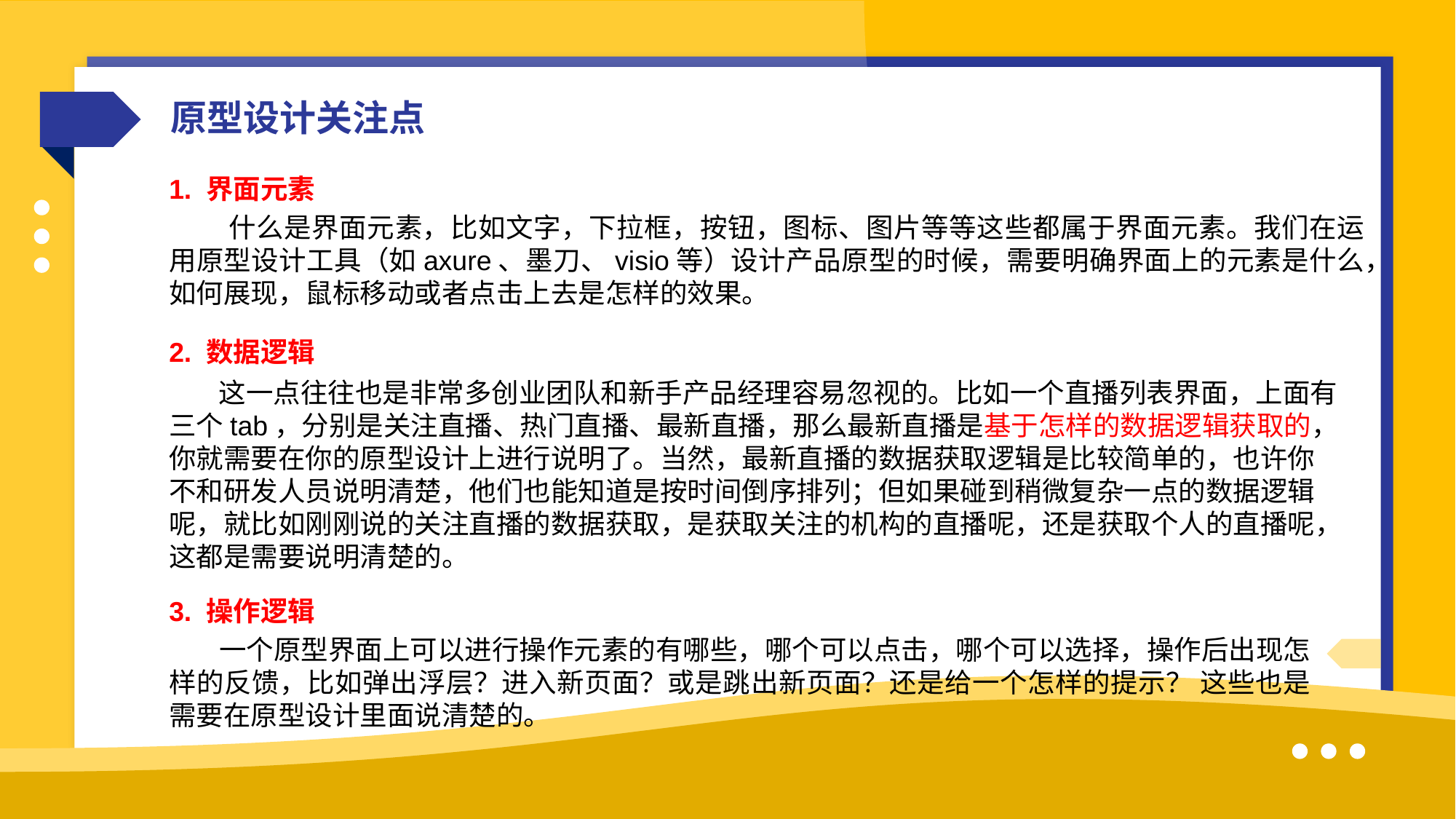

原型设计关注点

1. 界面元素
        什么是界面元素，比如文字，下拉框，按钮，图标、图片等等这些都属于界面元素。我们在运用原型设计工具（如axure、墨刀、visio等）设计产品原型的时候，需要明确界面上的元素是什么，如何展现，鼠标移动或者点击上去是怎样的效果。
2. 数据逻辑
       这一点往往也是非常多创业团队和新手产品经理容易忽视的。比如一个直播列表界面，上面有三个tab，分别是关注直播、热门直播、最新直播，那么最新直播是基于怎样的数据逻辑获取的，你就需要在你的原型设计上进行说明了。当然，最新直播的数据获取逻辑是比较简单的，也许你不和研发人员说明清楚，他们也能知道是按时间倒序排列；但如果碰到稍微复杂一点的数据逻辑呢，就比如刚刚说的关注直播的数据获取，是获取关注的机构的直播呢，还是获取个人的直播呢，这都是需要说明清楚的。
3. 操作逻辑
       一个原型界面上可以进行操作元素的有哪些，哪个可以点击，哪个可以选择，操作后出现怎样的反馈，比如弹出浮层？进入新页面？或是跳出新页面？还是给一个怎样的提示？ 这些也是需要在原型设计里面说清楚的。